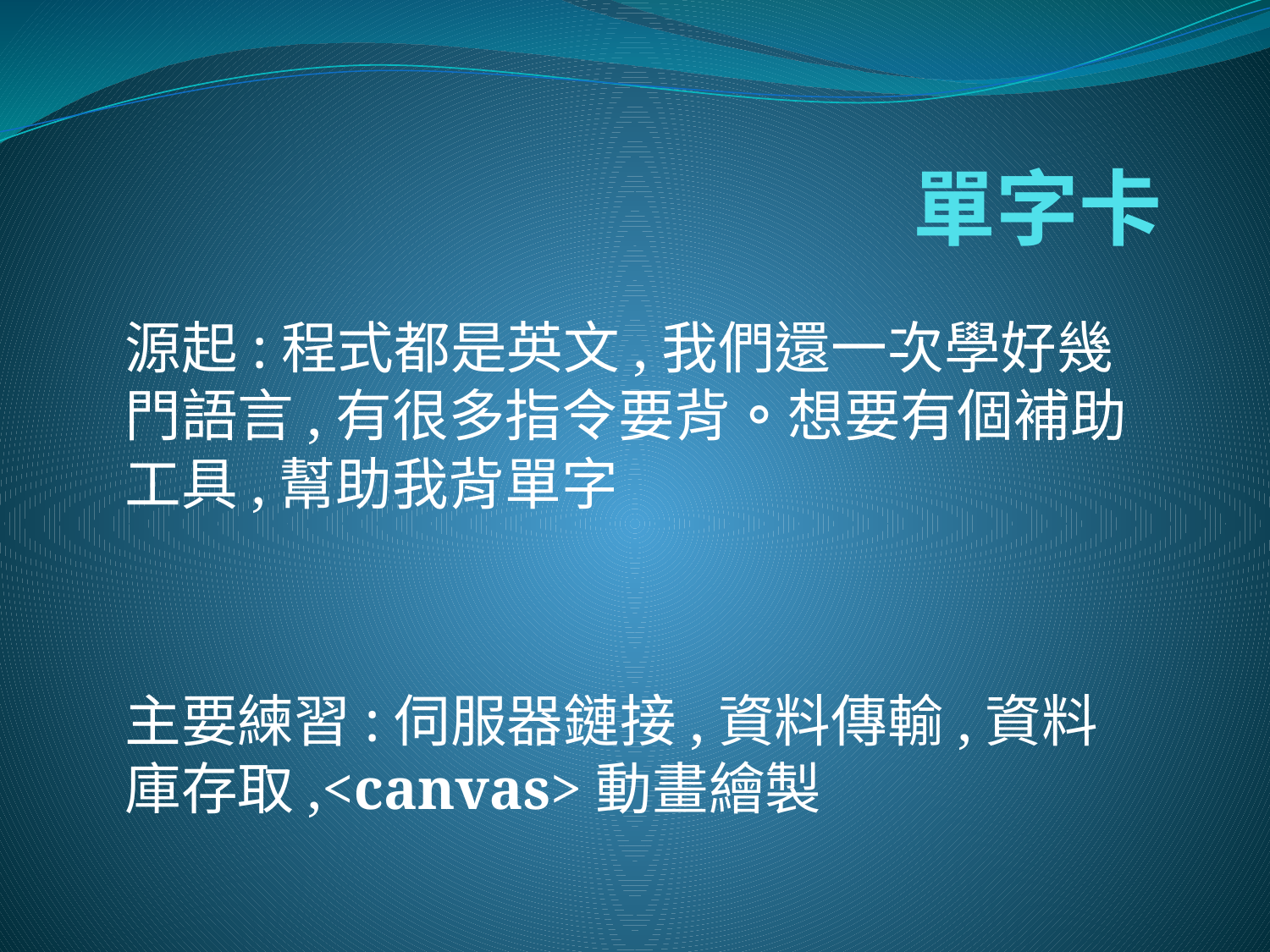

# 單字卡
源起:程式都是英文,我們還一次學好幾門語言,有很多指令要背。想要有個補助工具,幫助我背單字

主要練習:伺服器鏈接,資料傳輸,資料庫存取,<canvas>動畫繪製